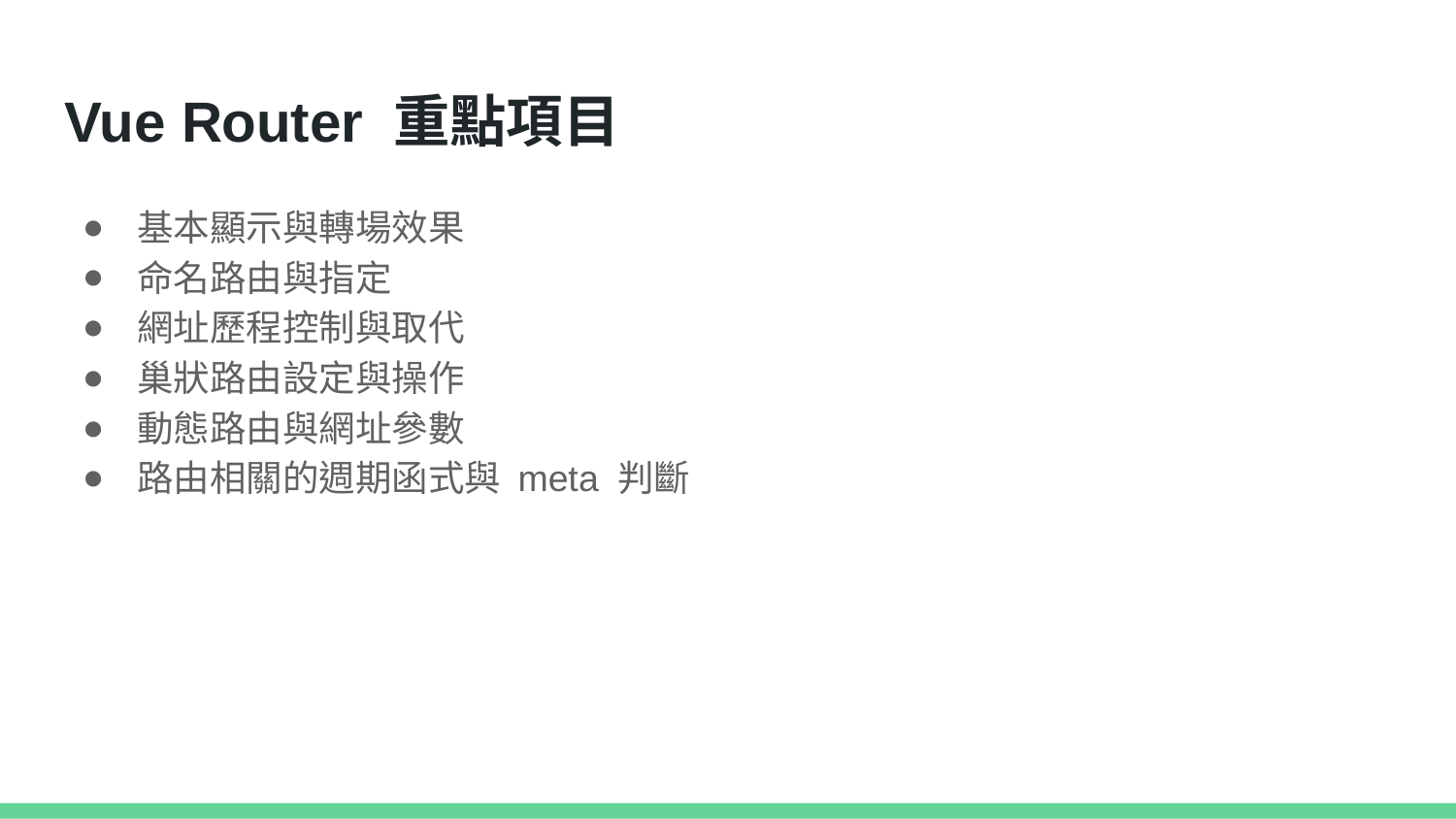

# Vue Router 重點項目
基本顯示與轉場效果
命名路由與指定
網址歷程控制與取代
巢狀路由設定與操作
動態路由與網址參數
路由相關的週期函式與 meta 判斷